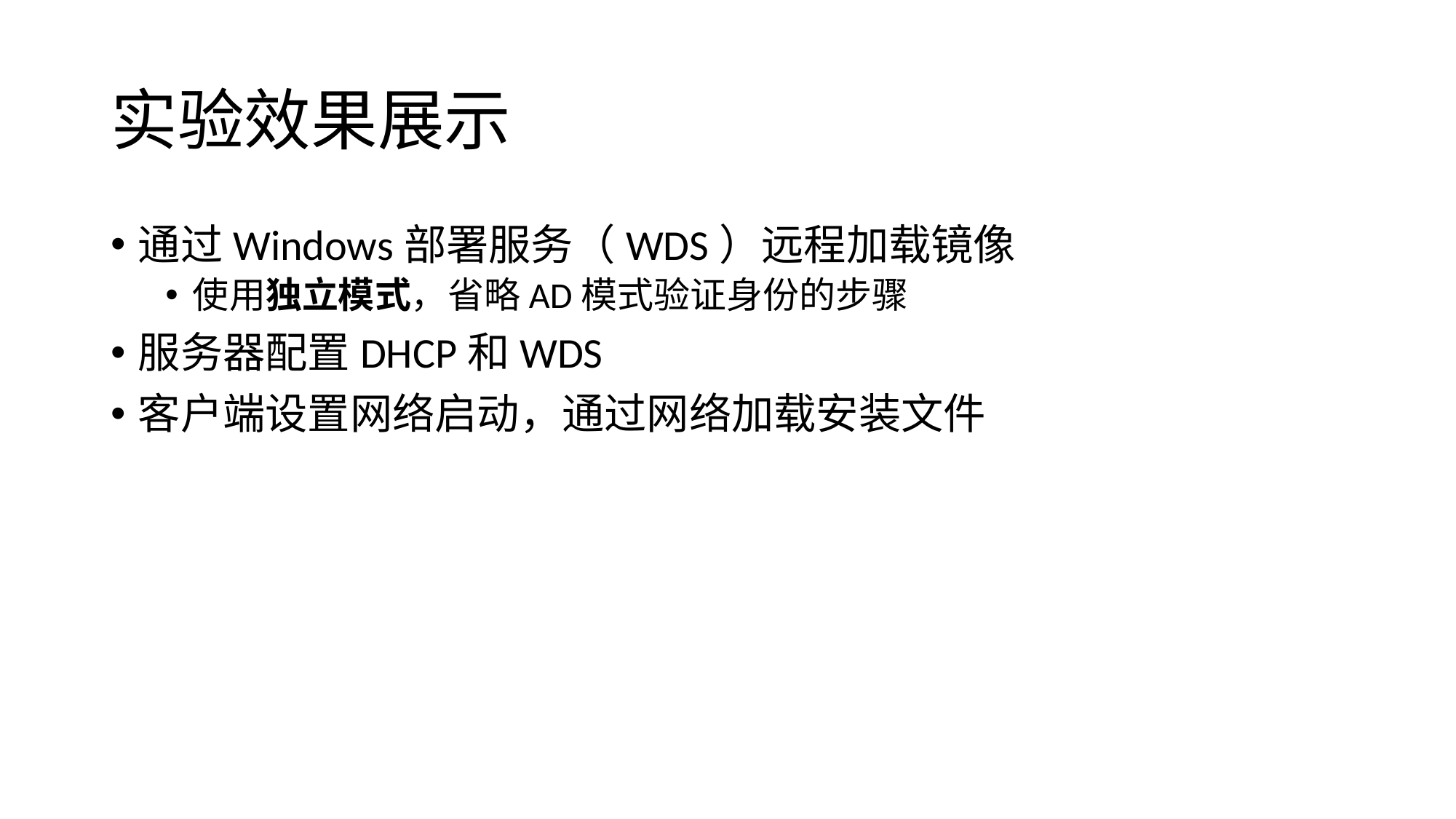

# 实验效果展示
通过Windows部署服务（WDS）远程加载镜像
使用独立模式，省略AD模式验证身份的步骤
服务器配置DHCP和WDS
客户端设置网络启动，通过网络加载安装文件